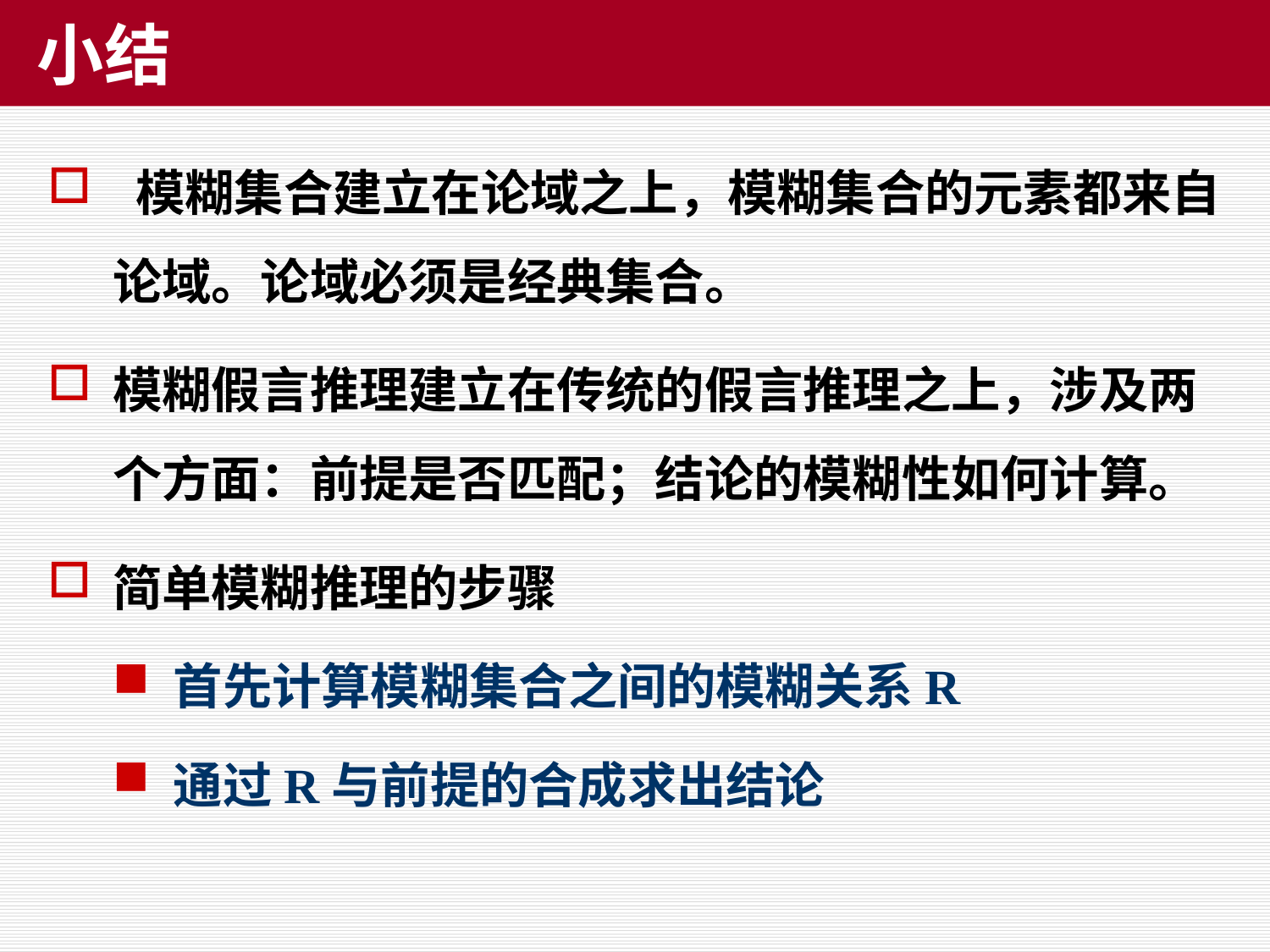

# 小结
 模糊集合建立在论域之上，模糊集合的元素都来自论域。论域必须是经典集合。
模糊假言推理建立在传统的假言推理之上，涉及两个方面：前提是否匹配；结论的模糊性如何计算。
简单模糊推理的步骤
首先计算模糊集合之间的模糊关系R
通过R与前提的合成求出结论